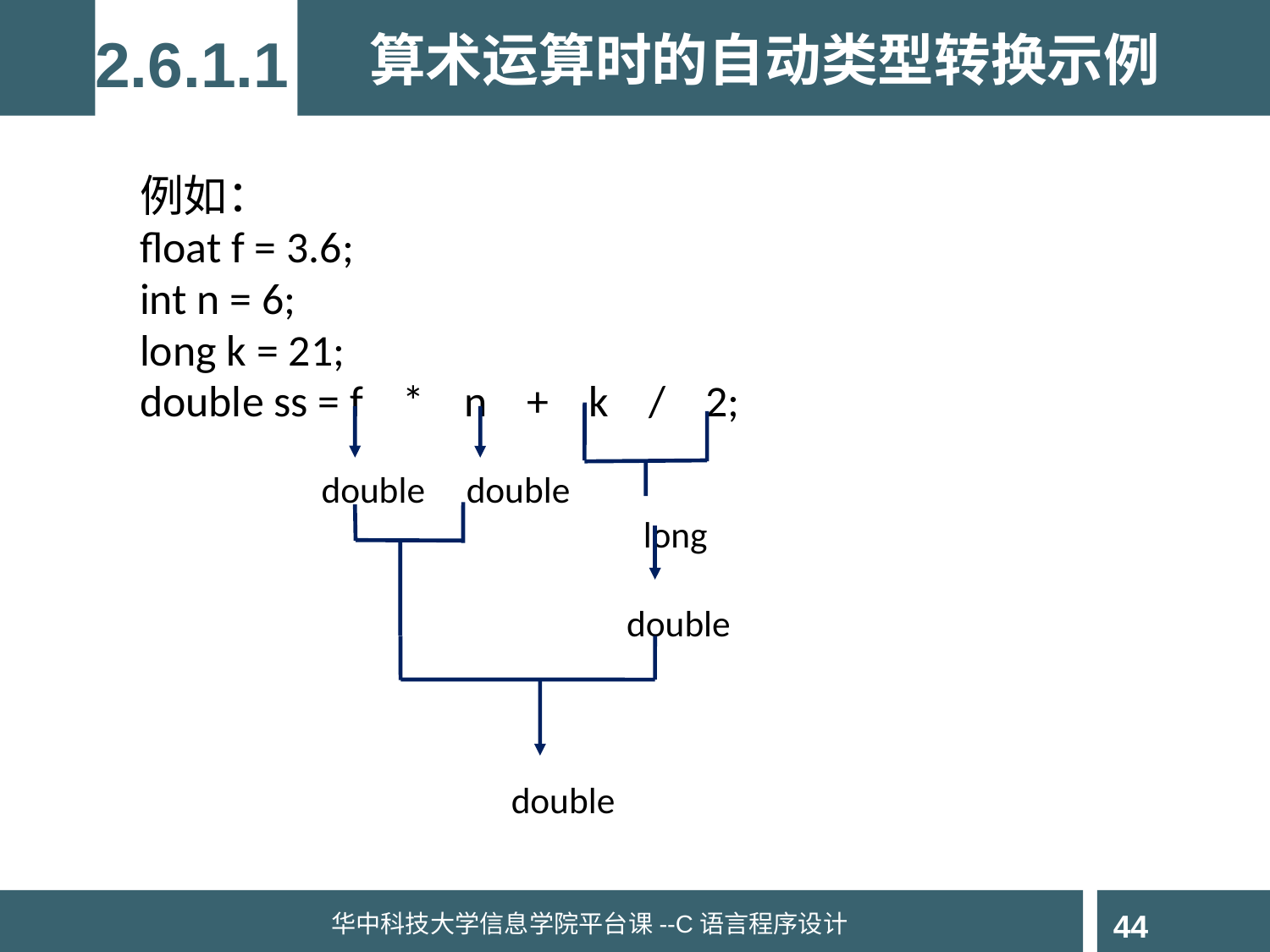

算术运算时的自动类型转换示例
2.6.1.1
例如：
float f = 3.6;
int n = 6;
long k = 21;
double ss = f    *    n    +    k    /    2;

                      double     double
                                                             long

                                                           double

                                             double